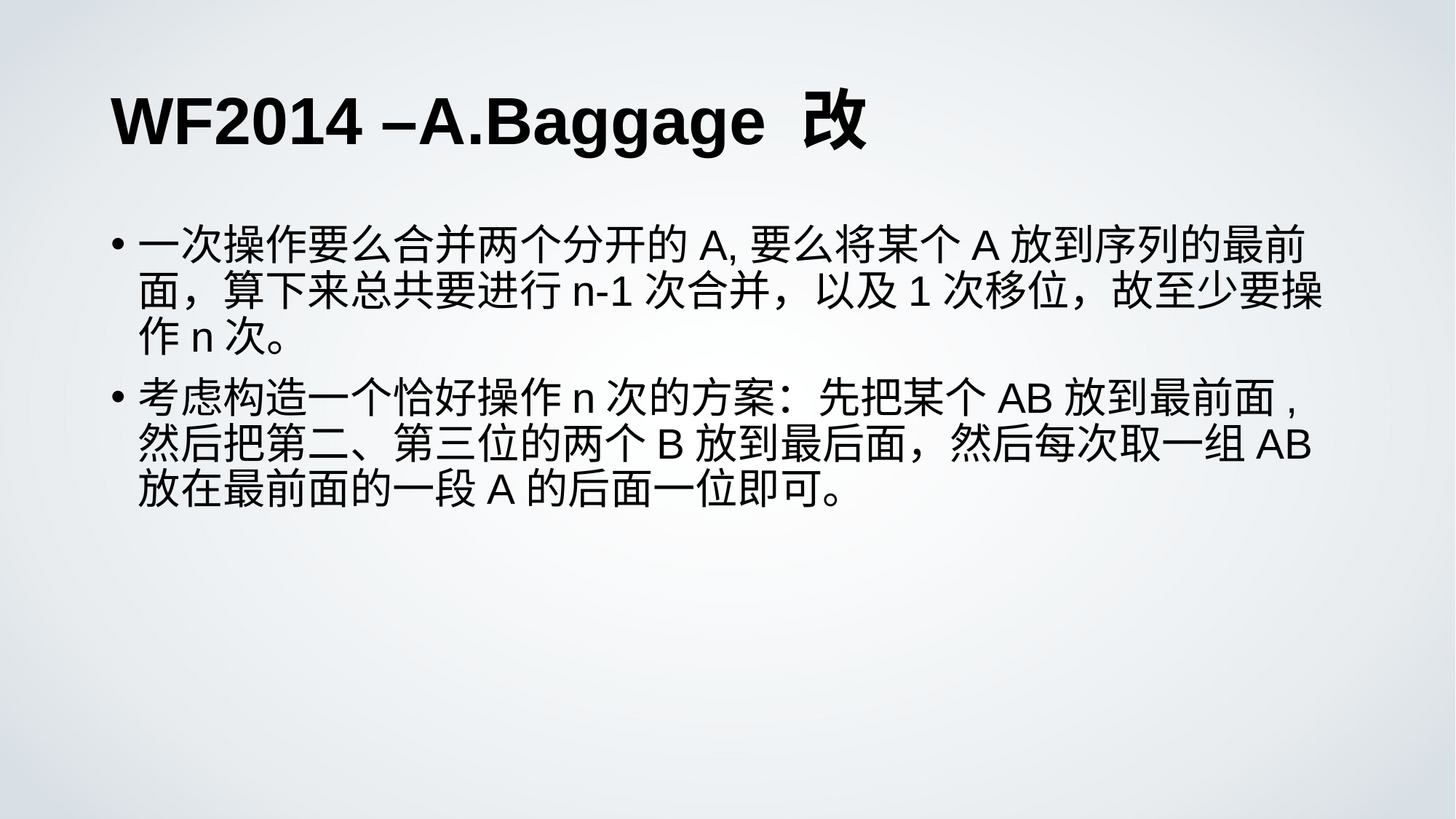

# WF2014 –A.Baggage 改
一次操作要么合并两个分开的A,要么将某个A放到序列的最前面，算下来总共要进行n-1次合并，以及1次移位，故至少要操作n次。
考虑构造一个恰好操作n次的方案：先把某个AB放到最前面,然后把第二、第三位的两个B放到最后面，然后每次取一组AB放在最前面的一段A的后面一位即可。